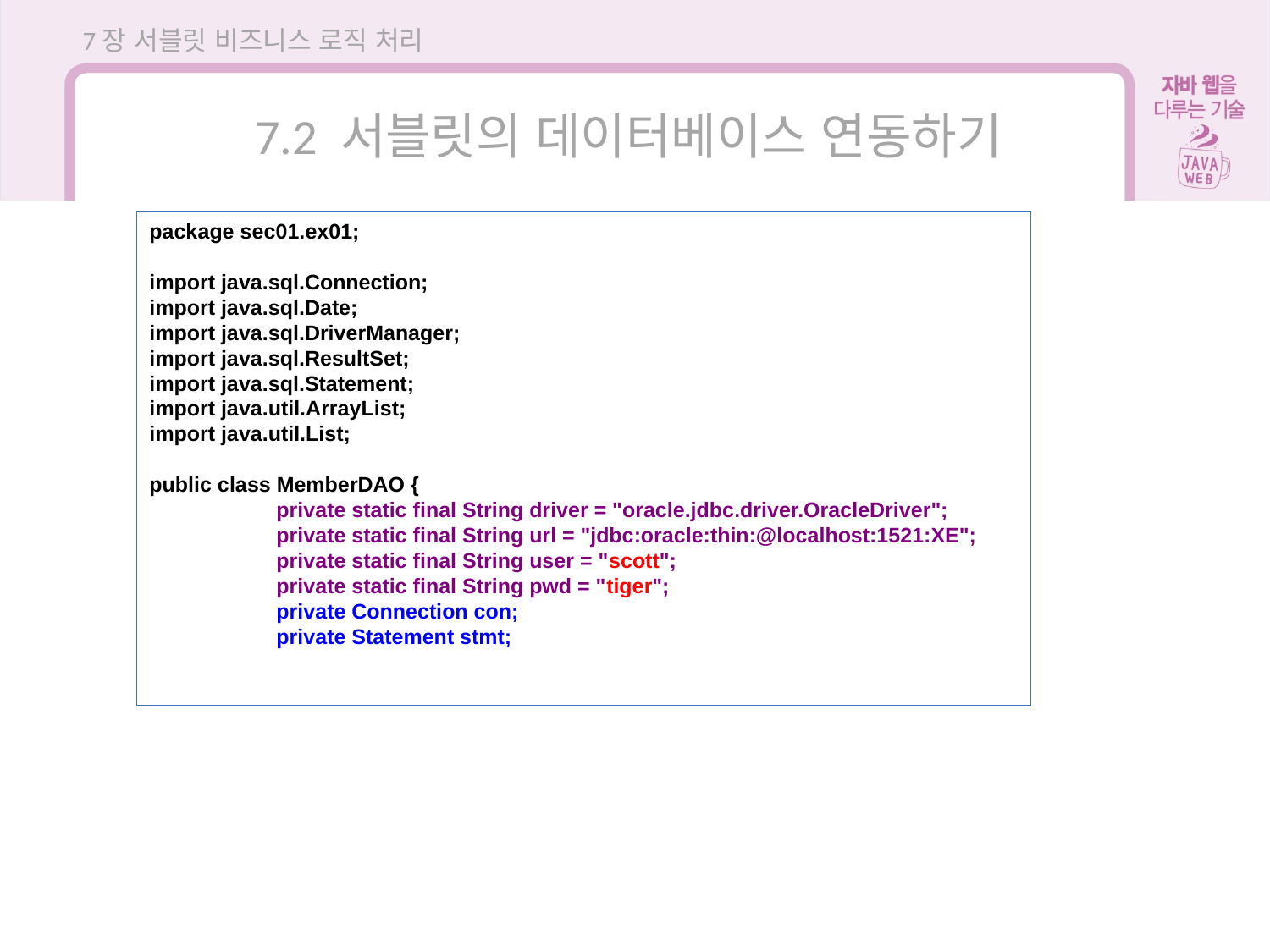

7장 서블릿 비즈니스 로직 처리
7.2 서블릿의 데이터베이스 연동하기
package sec01.ex01;

import java.sql.Connection;
import java.sql.Date;
import java.sql.DriverManager;
import java.sql.ResultSet;
import java.sql.Statement;
import java.util.ArrayList;
import java.util.List;

public class MemberDAO {
	private static final String driver = "oracle.jdbc.driver.OracleDriver";
	private static final String url = "jdbc:oracle:thin:@localhost:1521:XE";
	private static final String user = "scott";
	private static final String pwd = "tiger";
	private Connection con;
	private Statement stmt;